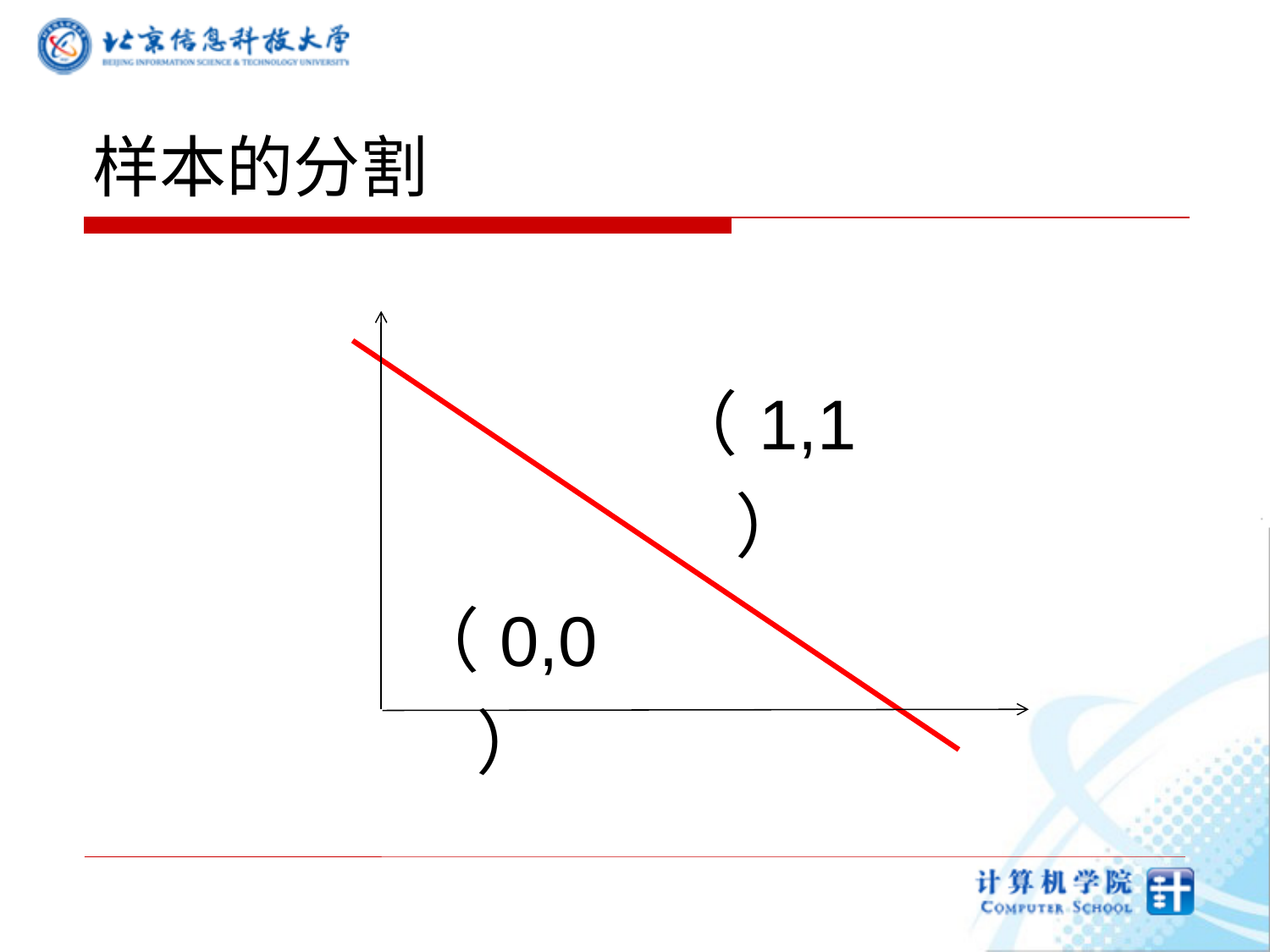

# 样本的分割
|  | （1,1） |
| --- | --- |
| （0,0） |  |